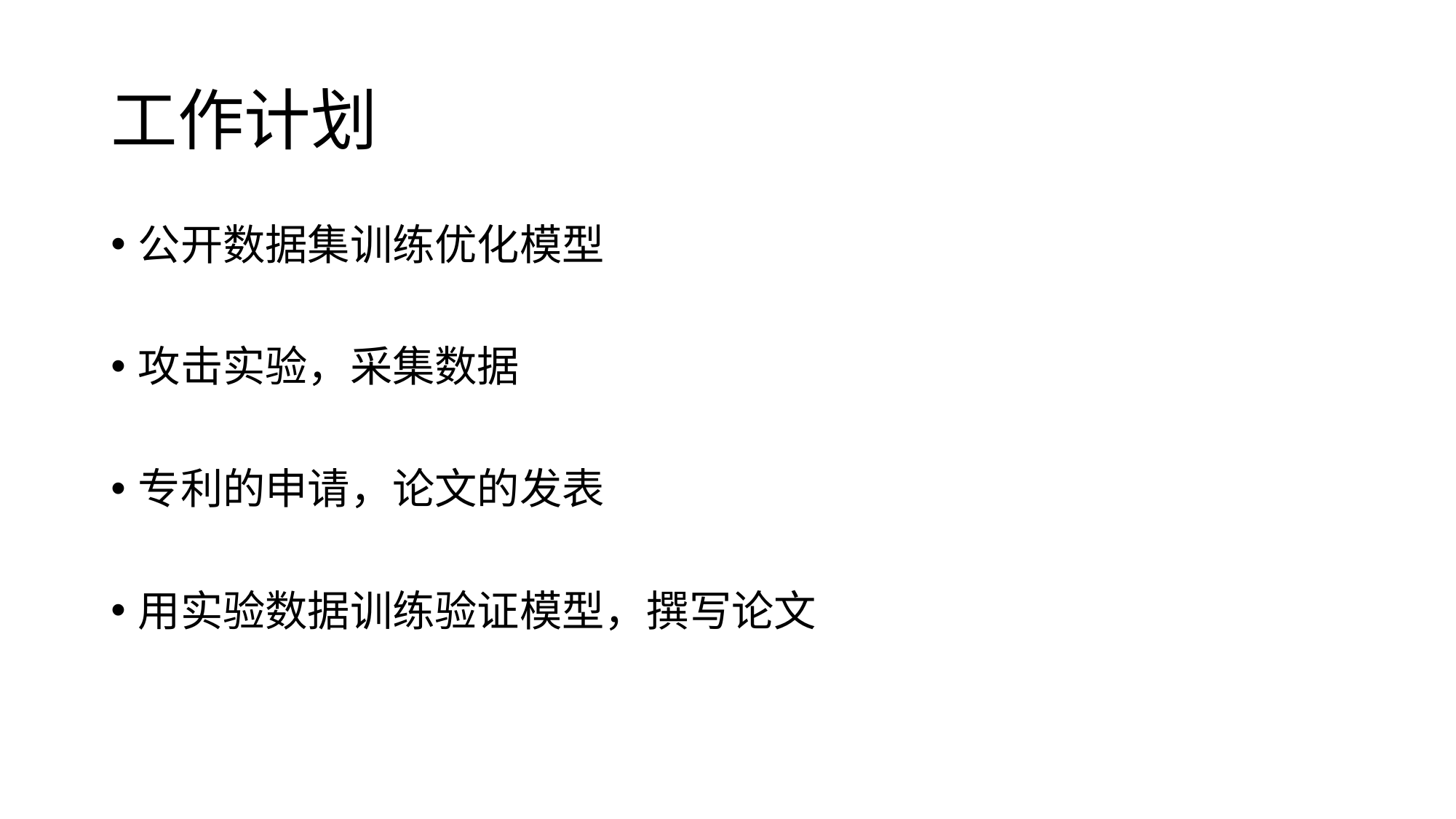

# 工作计划
公开数据集训练优化模型

攻击实验，采集数据

专利的申请，论文的发表

用实验数据训练验证模型，撰写论文